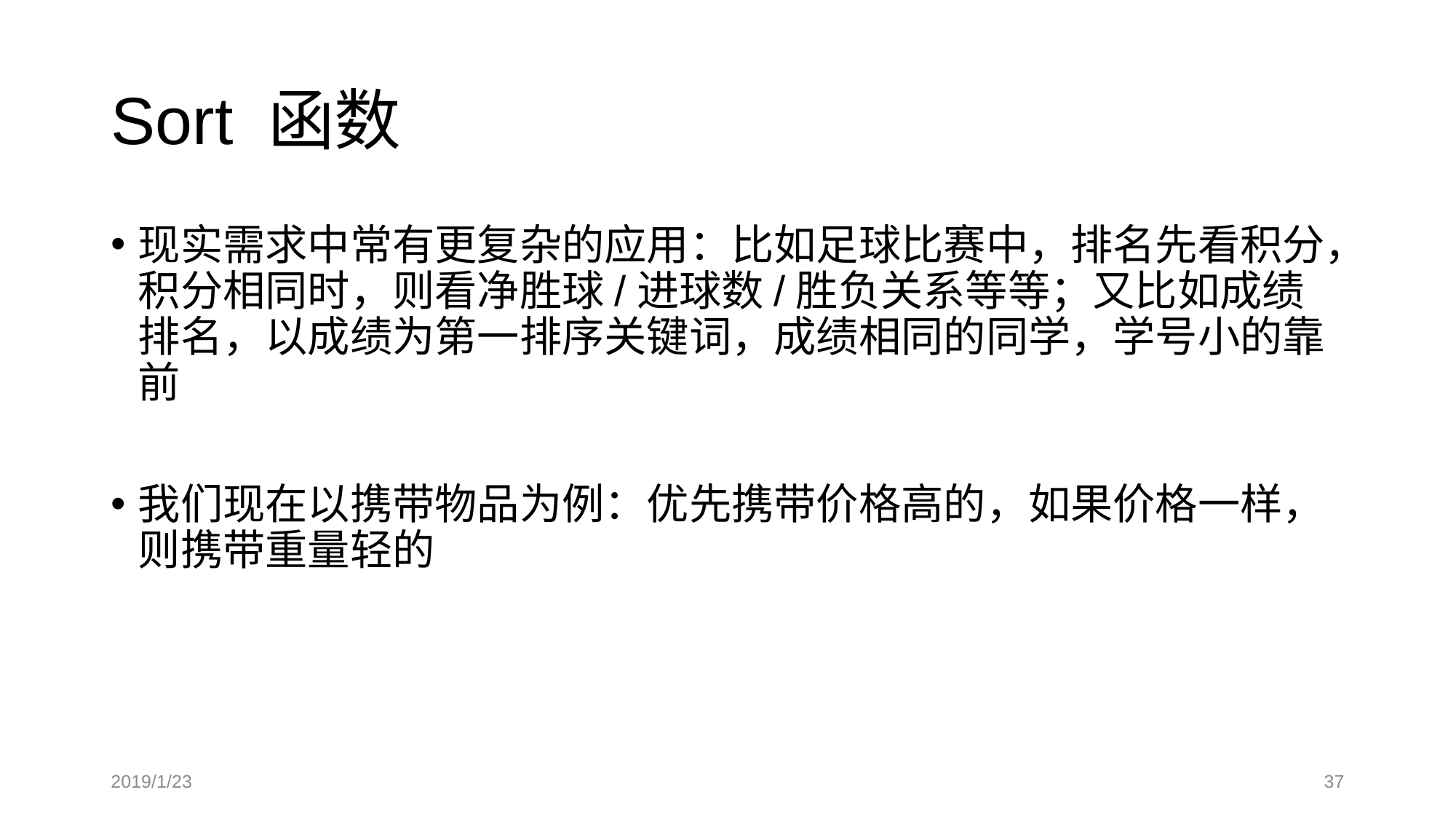

# Sort 函数
现实需求中常有更复杂的应用：比如足球比赛中，排名先看积分，积分相同时，则看净胜球/进球数/胜负关系等等；又比如成绩排名，以成绩为第一排序关键词，成绩相同的同学，学号小的靠前

我们现在以携带物品为例：优先携带价格高的，如果价格一样，则携带重量轻的
2019/1/23
37